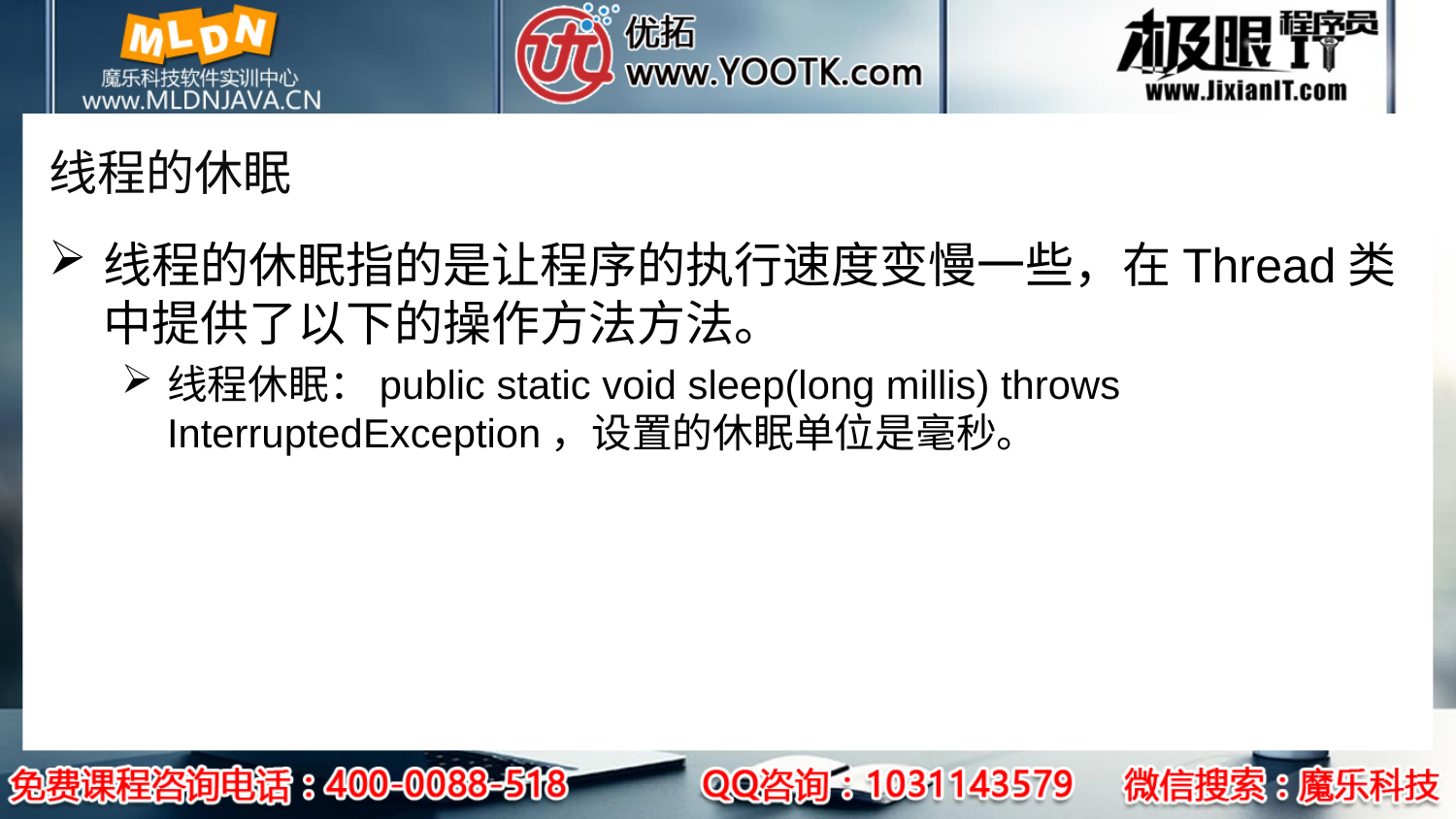

# 线程的休眠
线程的休眠指的是让程序的执行速度变慢一些，在Thread类中提供了以下的操作方法方法。
线程休眠：public static void sleep(long millis) throws InterruptedException，设置的休眠单位是毫秒。